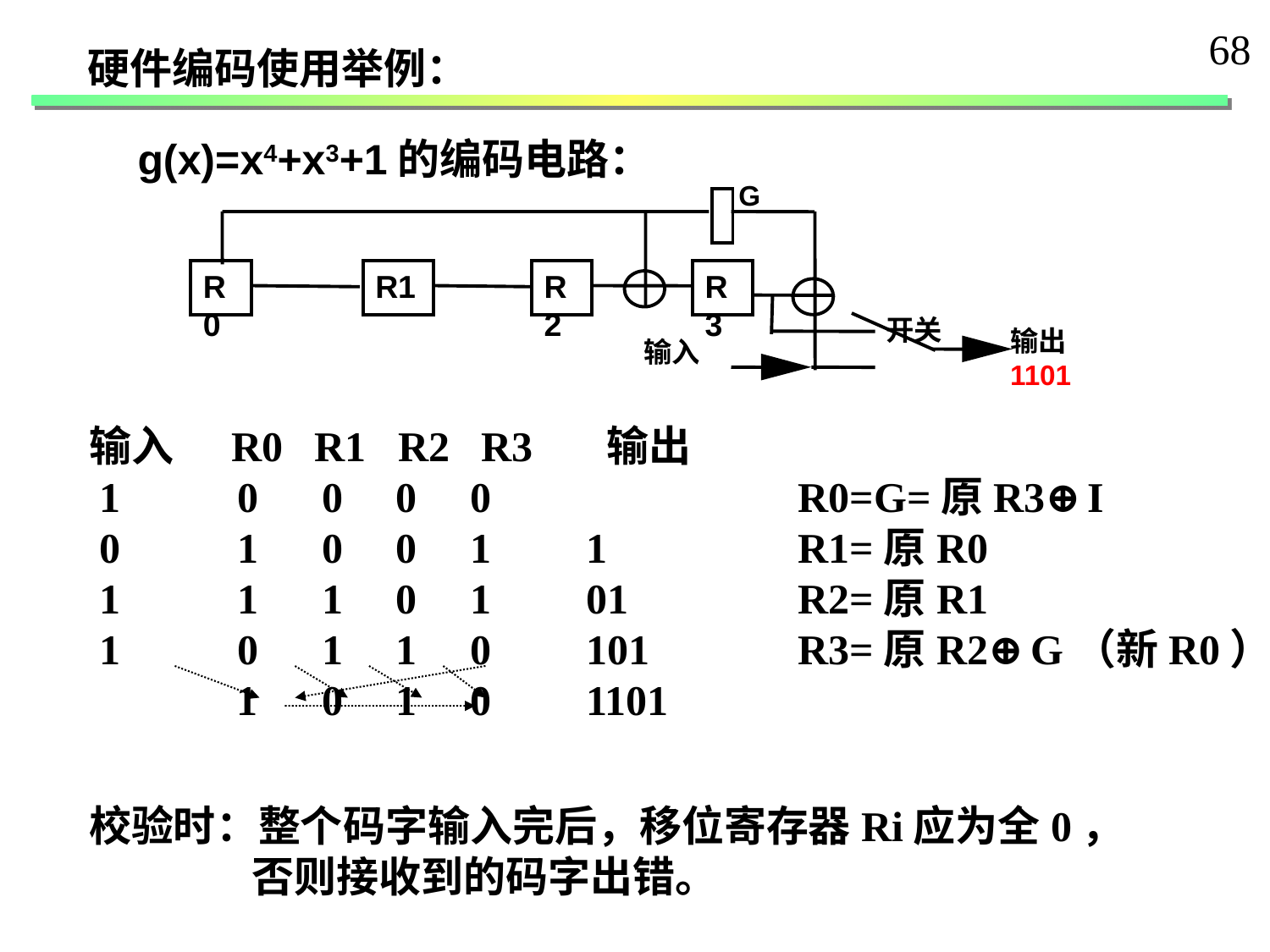

68
硬件编码使用举例：

g(x)=x4+x3+1的编码电路：
 G

R0
R1
R2
R3

 开关

输出
1101

输入

输入     R0   R1   R2   R3      输出
 1           0      0     0     0                             R0=G=原R3⊕I
 0           1      0     0     1         1                  R1=原R0
 1           1      1     0     1         01                R2=原R1
 1           0      1     1     0         101              R3=原R2⊕G（新R0）
              1      0     1     0         1101

校验时：整个码字输入完后，移位寄存器Ri应为全0，
                否则接收到的码字出错。